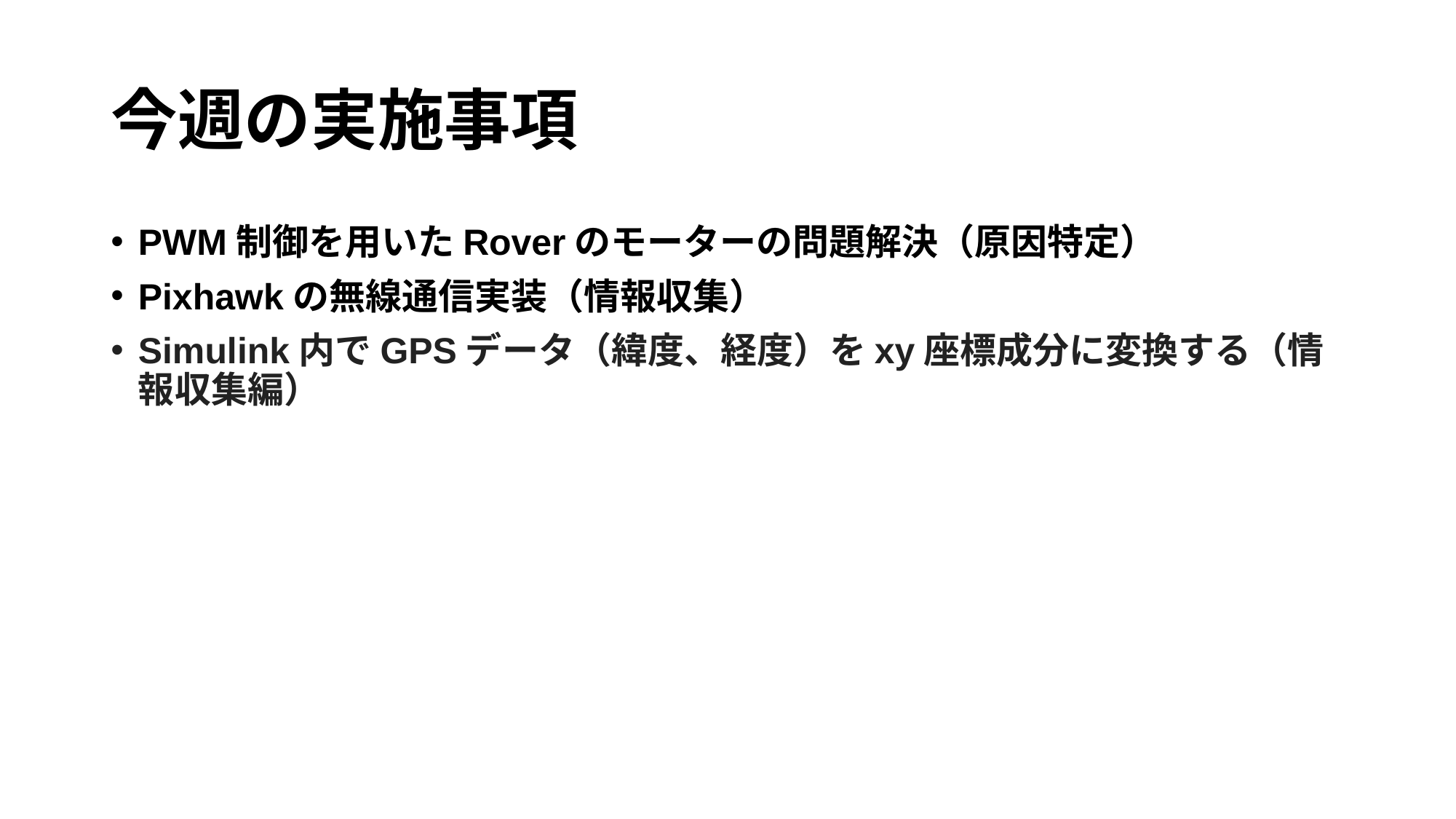

# 今週の実施事項
PWM制御を用いたRoverのモーターの問題解決（原因特定）
Pixhawkの無線通信実装（情報収集）
Simulink内でGPSデータ（緯度、経度）をxy座標成分に変換する（情報収集編）